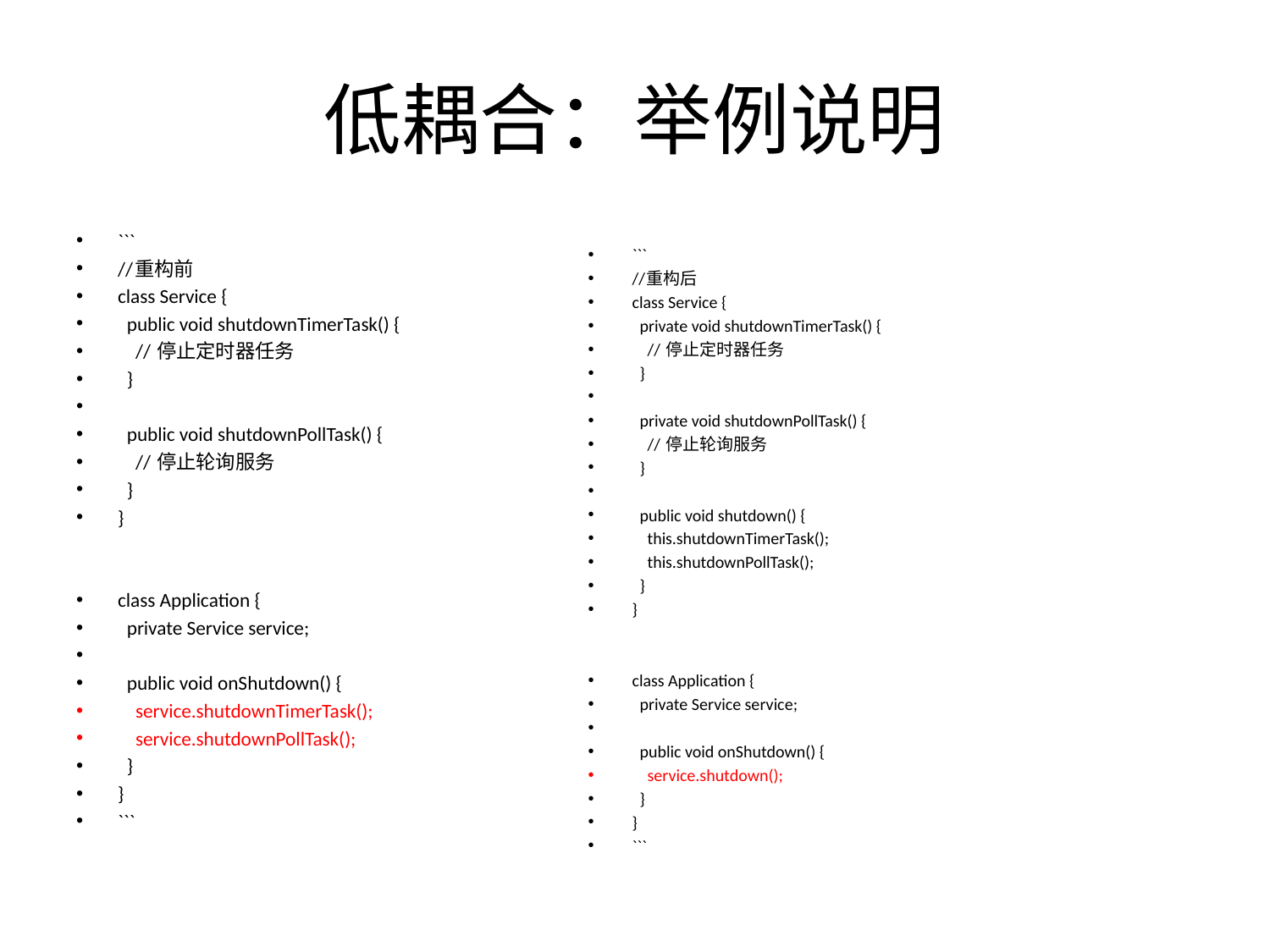

# 低耦合：举例说明
```
//重构前
class Service {
  public void shutdownTimerTask() {
    // 停止定时器任务
  }

  public void shutdownPollTask() {
    // 停止轮询服务
  }
}

class Application {
  private Service service;

  public void onShutdown() {
    service.shutdownTimerTask();
    service.shutdownPollTask();
  }
}
```
```
//重构后
class Service {
  private void shutdownTimerTask() {
    // 停止定时器任务
  }

  private void shutdownPollTask() {
    // 停止轮询服务
  }

  public void shutdown() {
    this.shutdownTimerTask();
    this.shutdownPollTask();
  }
}

class Application {
  private Service service;

  public void onShutdown() {
    service.shutdown();
  }
}
```